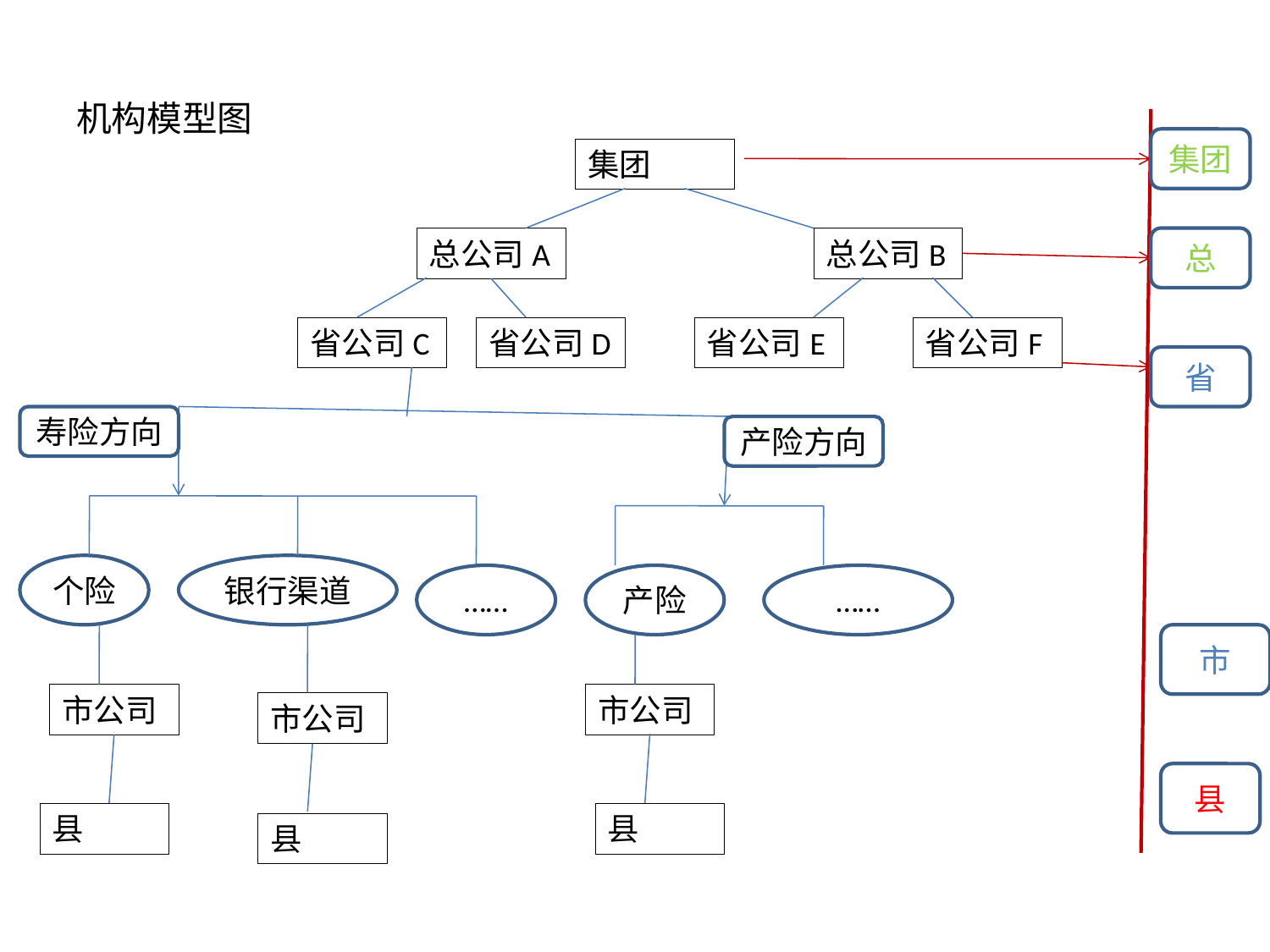

# 机构模型图
集团
集团

总公司A
总公司B
总
省公司C
省公司D
省公司E
省公司F
省
寿险方向
产险方向
个险
银行渠道
……
产险
……
市
市公司
市公司
市公司
县
县
县
县